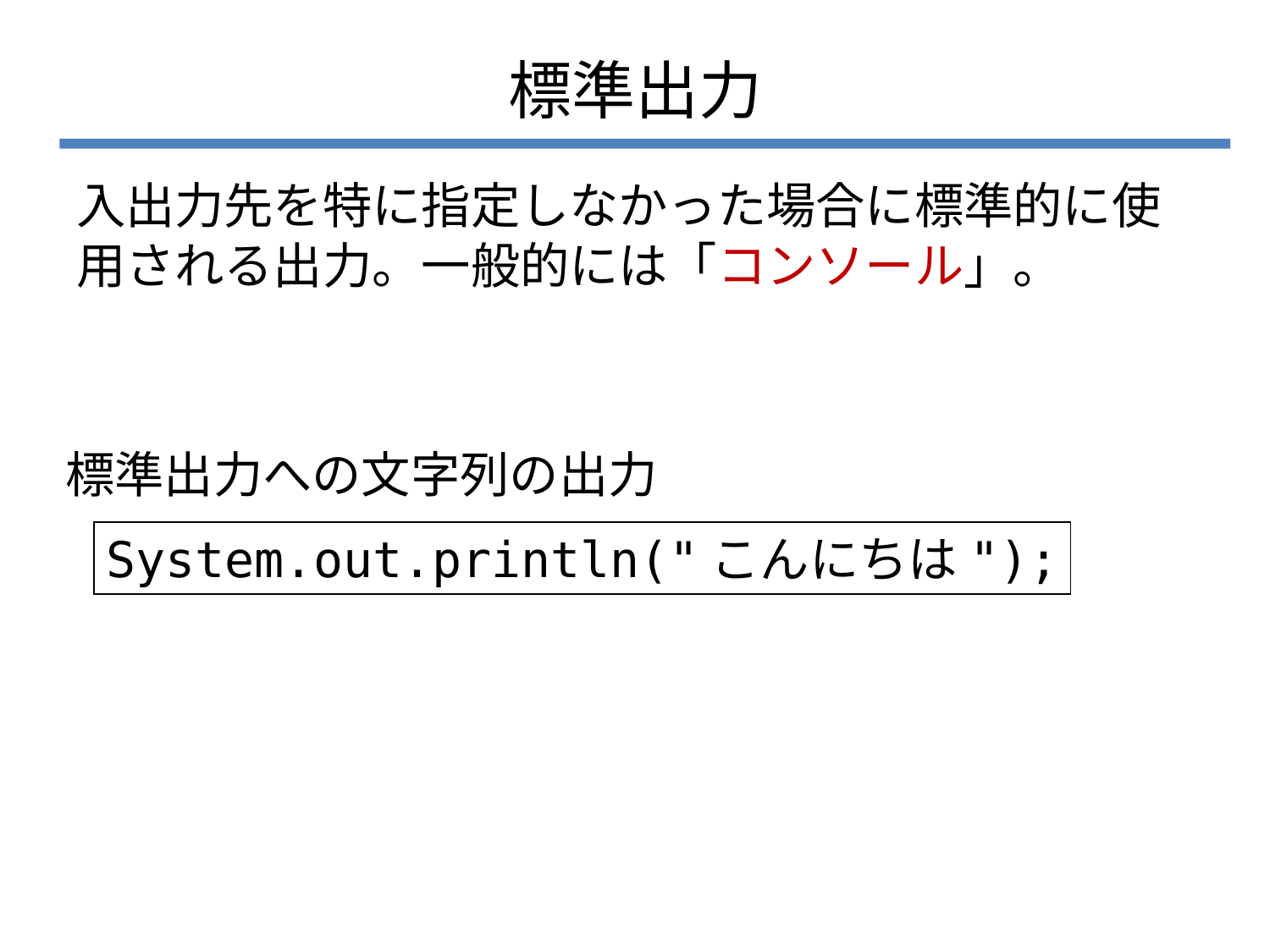

# 標準出力
入出力先を特に指定しなかった場合に標準的に使用される出力。一般的には「コンソール」。
標準出力への文字列の出力
System.out.println("こんにちは");